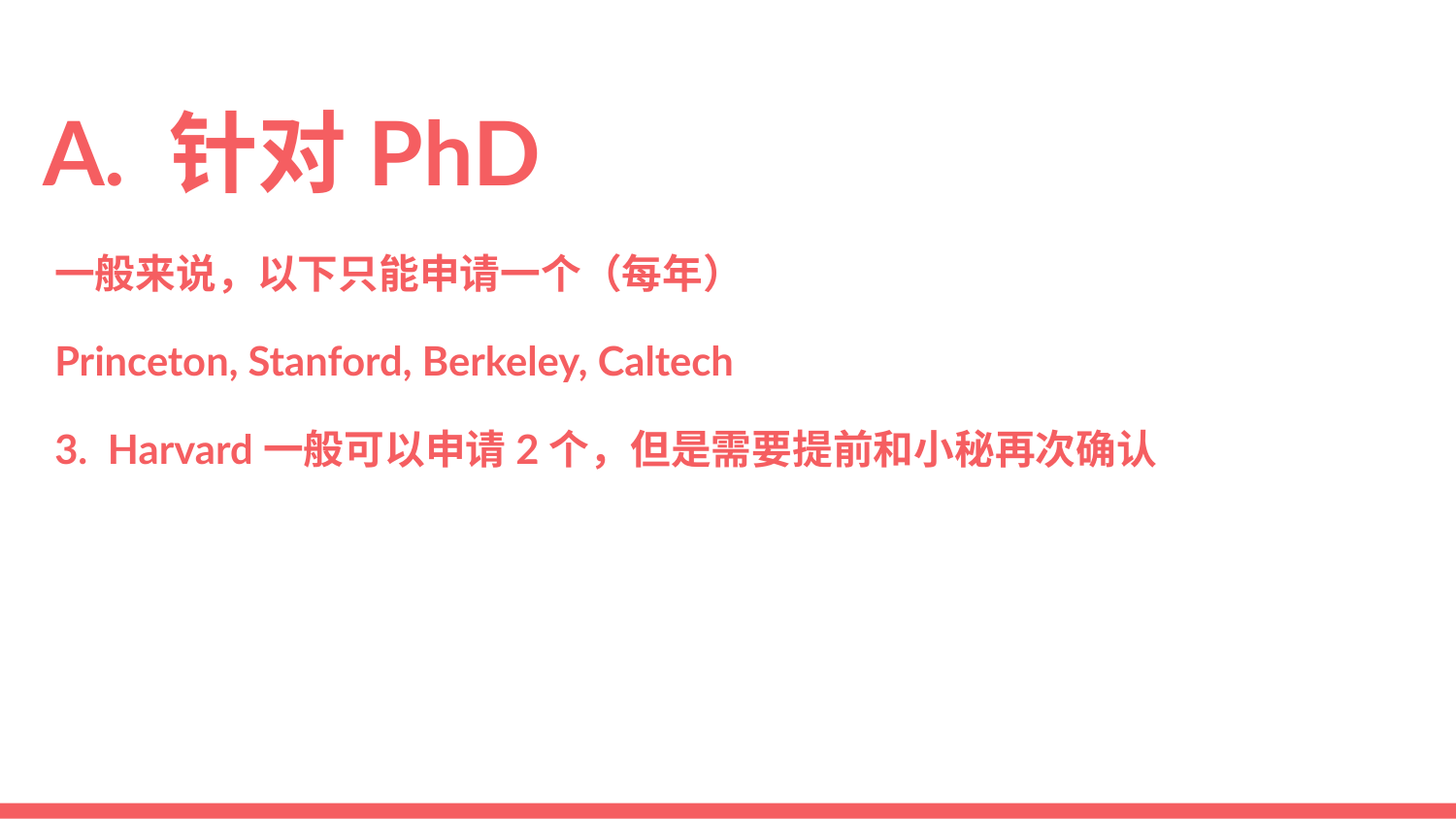

# A. 针对PhD
一般来说，以下只能申请一个（每年）
Princeton, Stanford, Berkeley, Caltech
3.  Harvard一般可以申请2个，但是需要提前和小秘再次确认